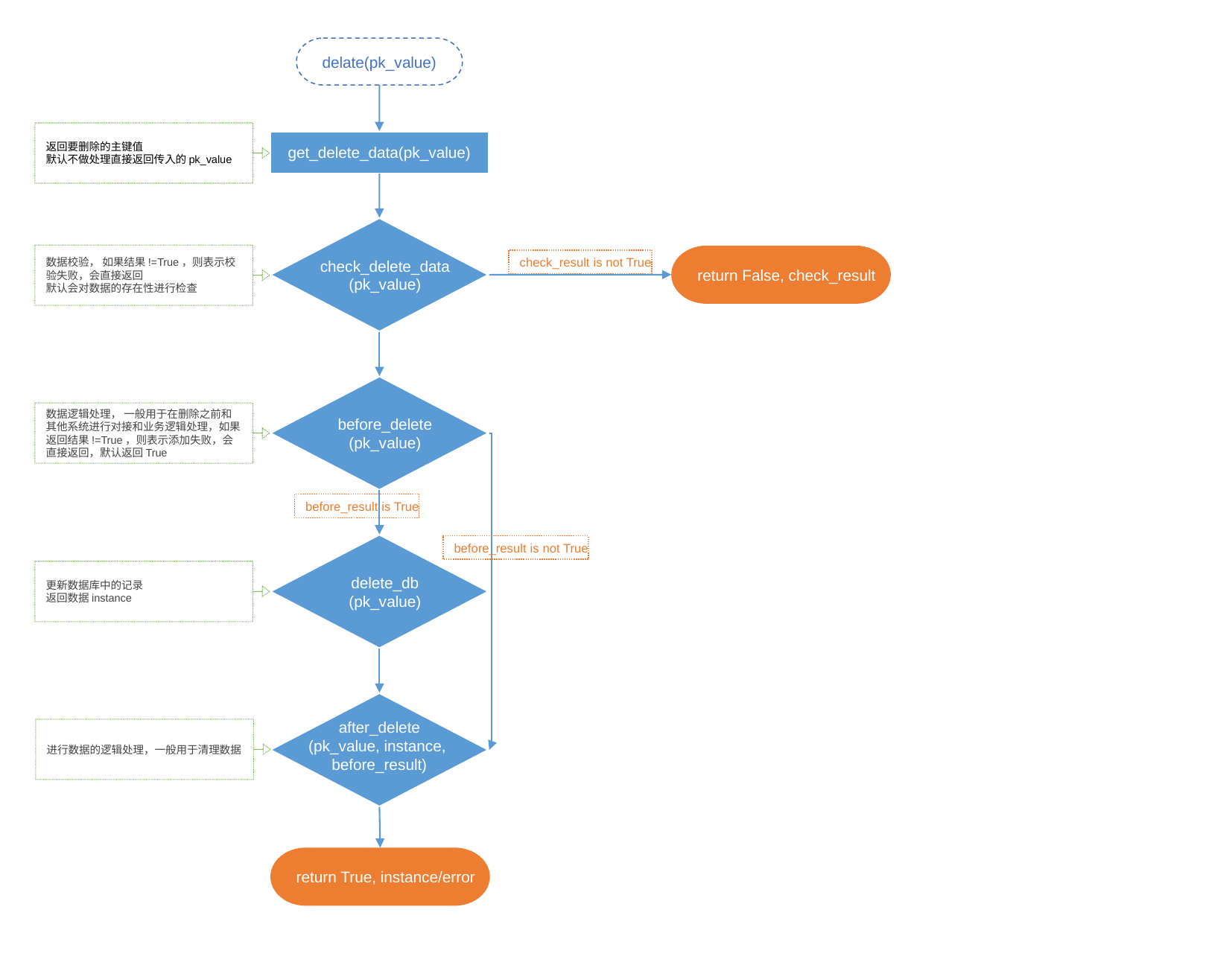

delate(pk_value)
返回要删除的主键值
默认不做处理直接返回传入的pk_value
get_delete_data(pk_value)
check_delete_data
(pk_value)
数据校验， 如果结果!=True，则表示校验失败，会直接返回
默认会对数据的存在性进行检查
return False, check_result
check_result is not True
before_delete
(pk_value)
数据逻辑处理， 一般用于在删除之前和其他系统进行对接和业务逻辑处理，如果返回结果!=True，则表示添加失败，会直接返回，默认返回True
before_result is True
delete_db
(pk_value)
before_result is not True
更新数据库中的记录
返回数据instance
after_delete
(pk_value, instance,
before_result)
进行数据的逻辑处理，一般用于清理数据
return True, instance/error